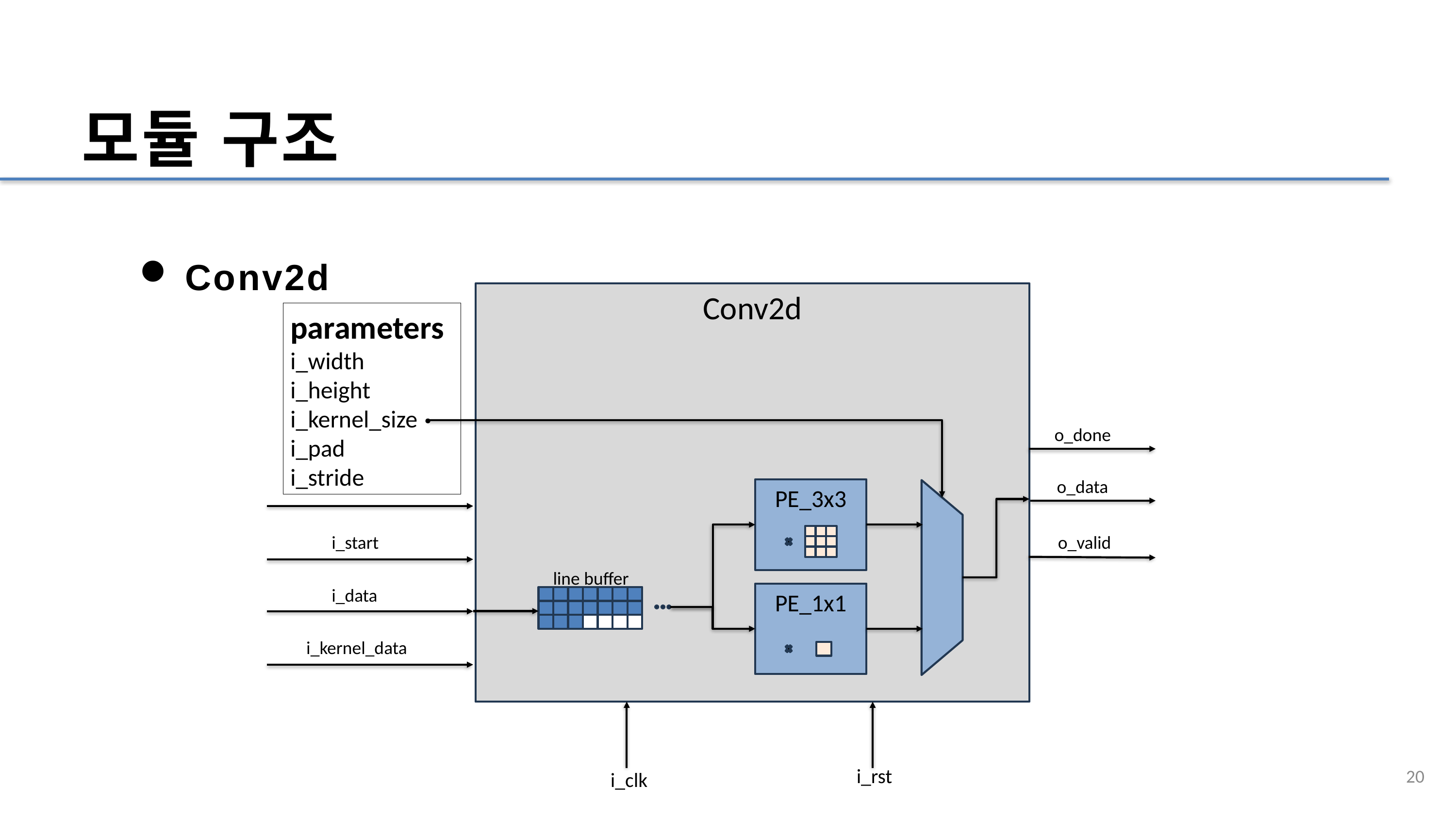

모듈 구조
Conv2d
Conv2d
parameters
i_width
i_height
i_kernel_size
i_pad
i_stride
o_done

o_data
PE_3x3

o_valid
i_start

line buffer
i_data
PE_1x1

i_kernel_data

20
i_rst
i_clk